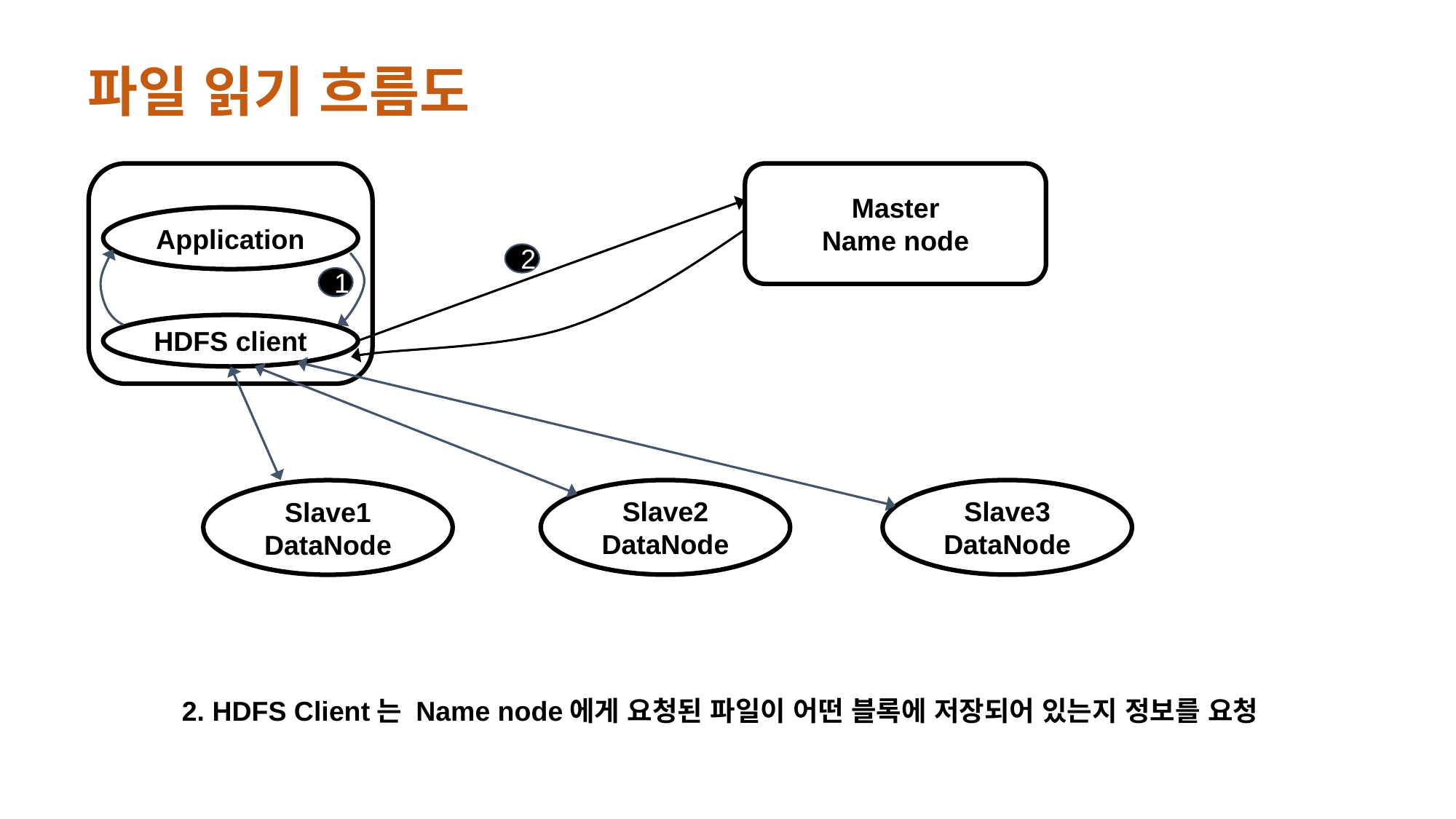

파일 읽기 흐름도

Master
Name node
Application

2

1
HDFS client
Slave2
DataNode
Slave3
DataNode
Slave1
DataNode
2. HDFS Client는 Name node에게 요청된 파일이 어떤 블록에 저장되어 있는지 정보를 요청